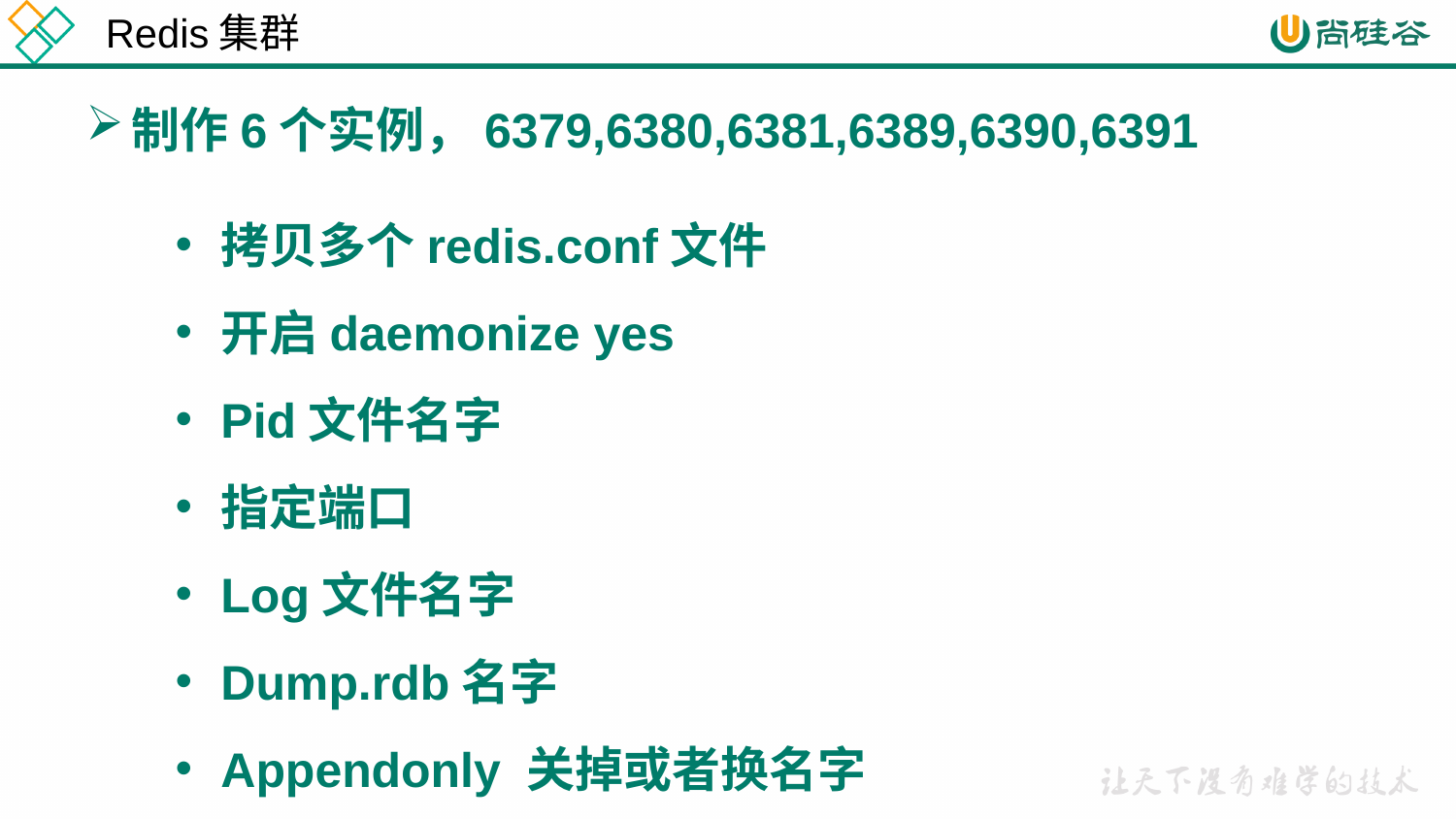

Redis集群
制作6个实例，6379,6380,6381,6389,6390,6391
拷贝多个redis.conf文件
开启daemonize yes
Pid文件名字
指定端口
Log文件名字
Dump.rdb名字
Appendonly 关掉或者换名字